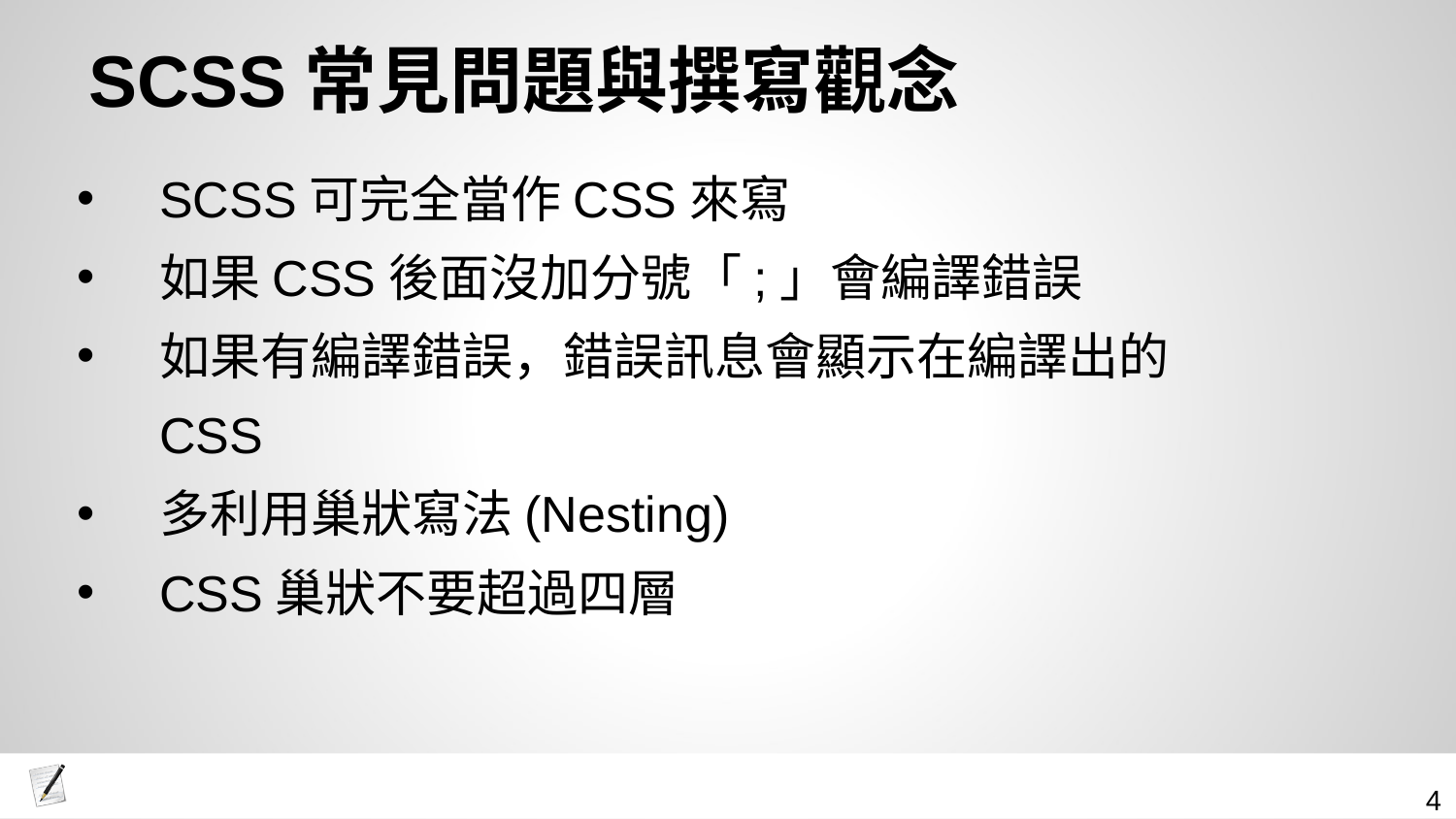

# SCSS常見問題與撰寫觀念
SCSS可完全當作CSS來寫
如果CSS後面沒加分號「;」會編譯錯誤
如果有編譯錯誤，錯誤訊息會顯示在編譯出的CSS
多利用巢狀寫法(Nesting)
CSS巢狀不要超過四層

4